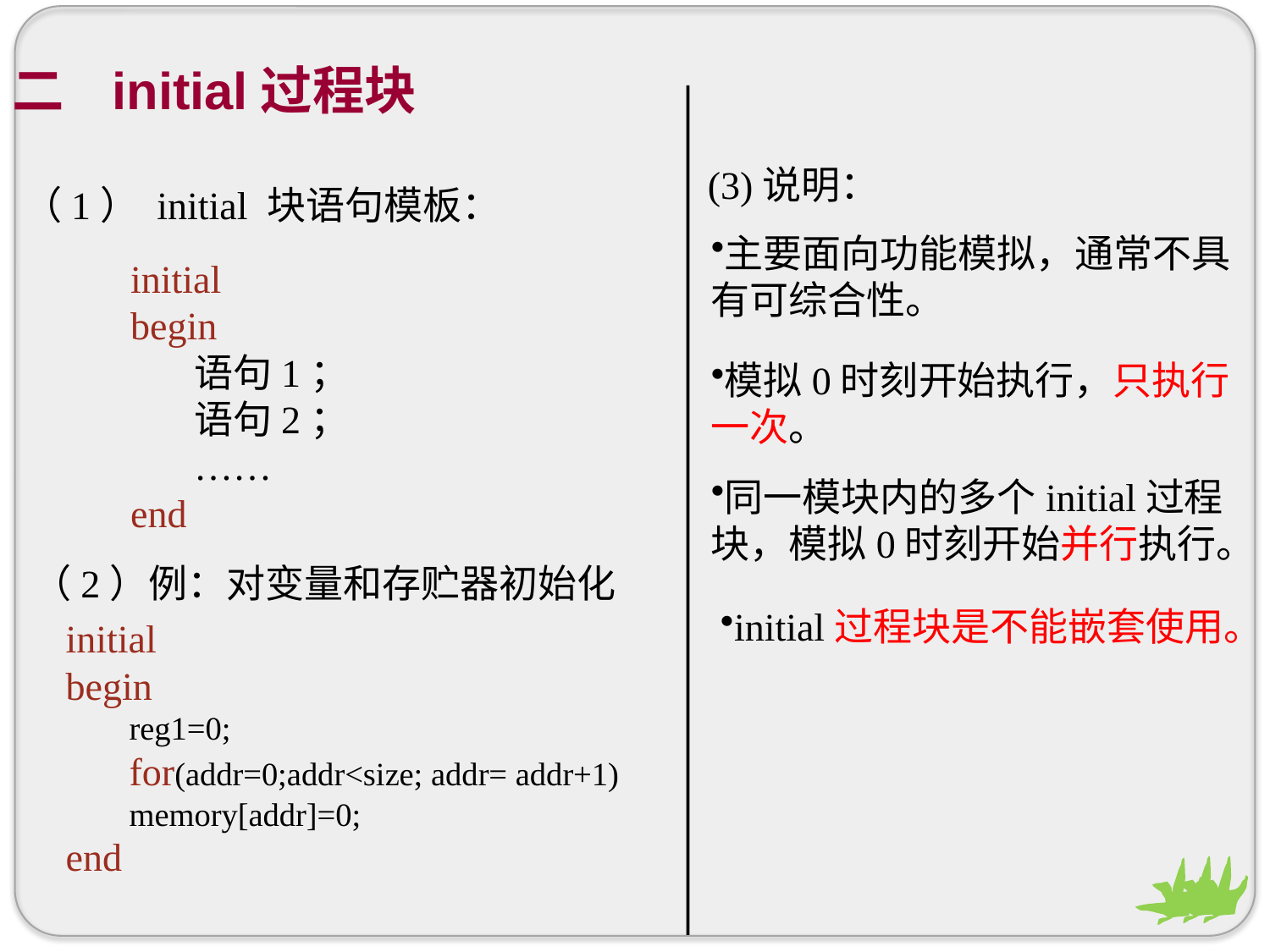

二   initial过程块

(3)说明：
（1） initial 块语句模板：
主要面向功能模拟，通常不具有可综合性。
initial
begin
语句1；
语句2；
……
end
模拟0时刻开始执行，只执行一次。
同一模块内的多个initial过程块，模拟0时刻开始并行执行。
（2）例：对变量和存贮器初始化
initial过程块是不能嵌套使用。
initial
begin
reg1=0;
for(addr=0;addr<size; addr= addr+1)
memory[addr]=0;
end
37